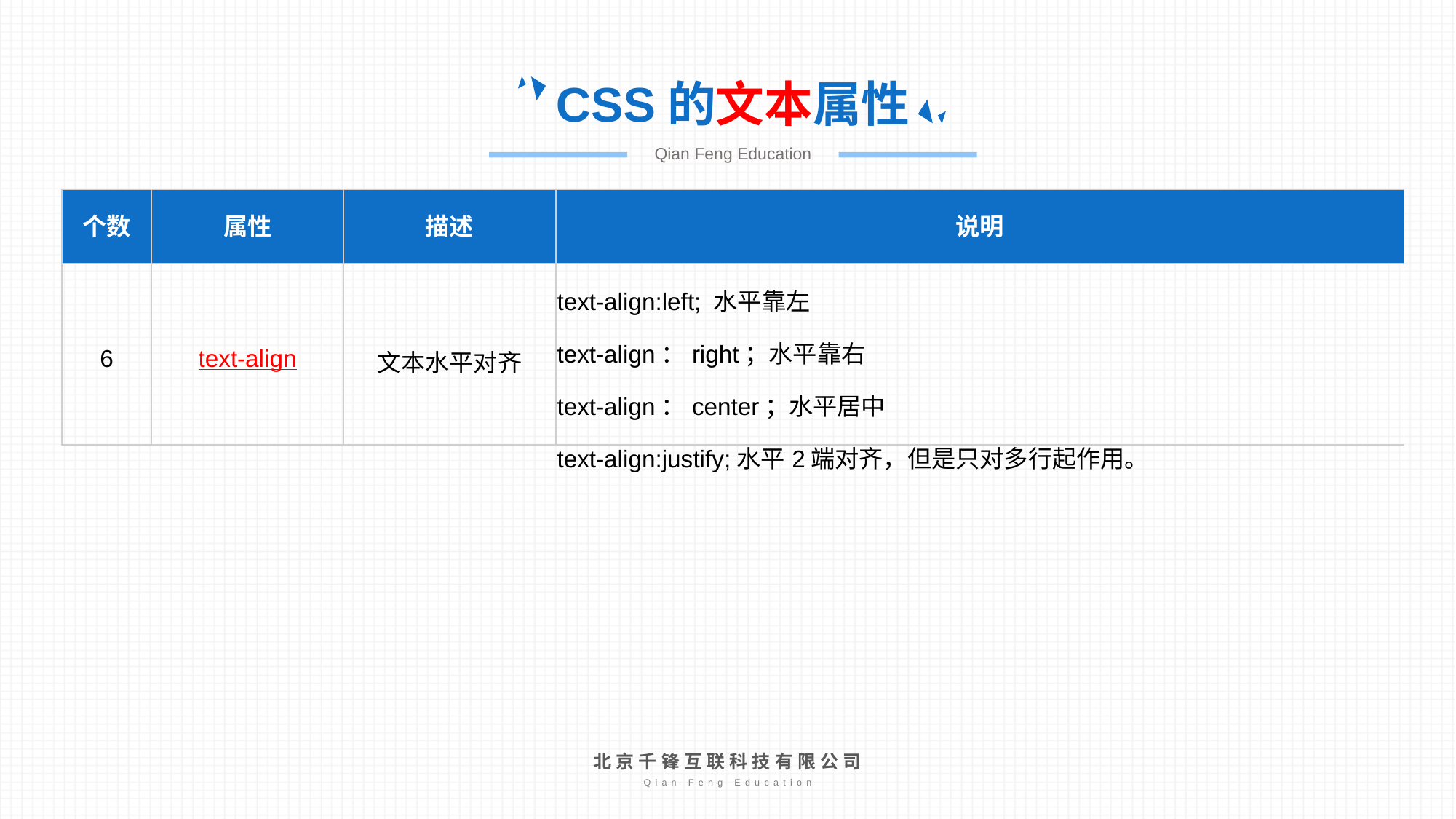

CSS的文本属性

Qian Feng Education

| 个数 | 属性 | 描述 | 说明 |
| --- | --- | --- | --- |
| 6 | text-align | 文本水平对齐 | text-align:left; 水平靠左 text-align：right；水平靠右 text-align：center；水平居中 text-align:justify;水平2端对齐，但是只对多行起作用。 |
北京千锋互联科技有限公司
Qian Feng Education